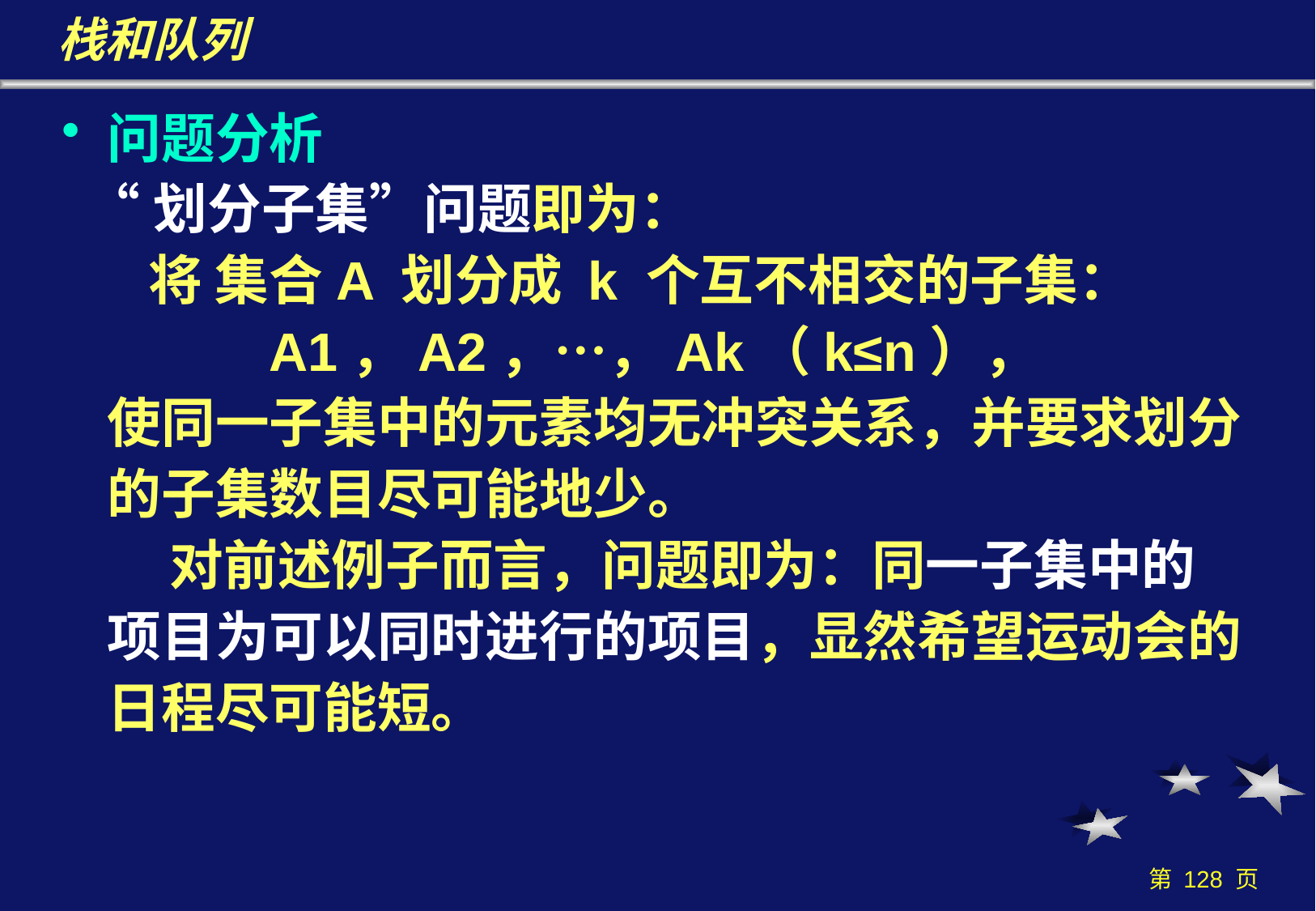

# 栈和队列
问题分析
  “划分子集”问题即为：
      将 集合A 划分成 k 个互不相交的子集：
A1，A2，…，Ak（k≤n），
	使同一子集中的元素均无冲突关系，并要求划分的子集数目尽可能地少。
	    对前述例子而言，问题即为：同一子集中的项目为可以同时进行的项目，显然希望运动会的日程尽可能短。